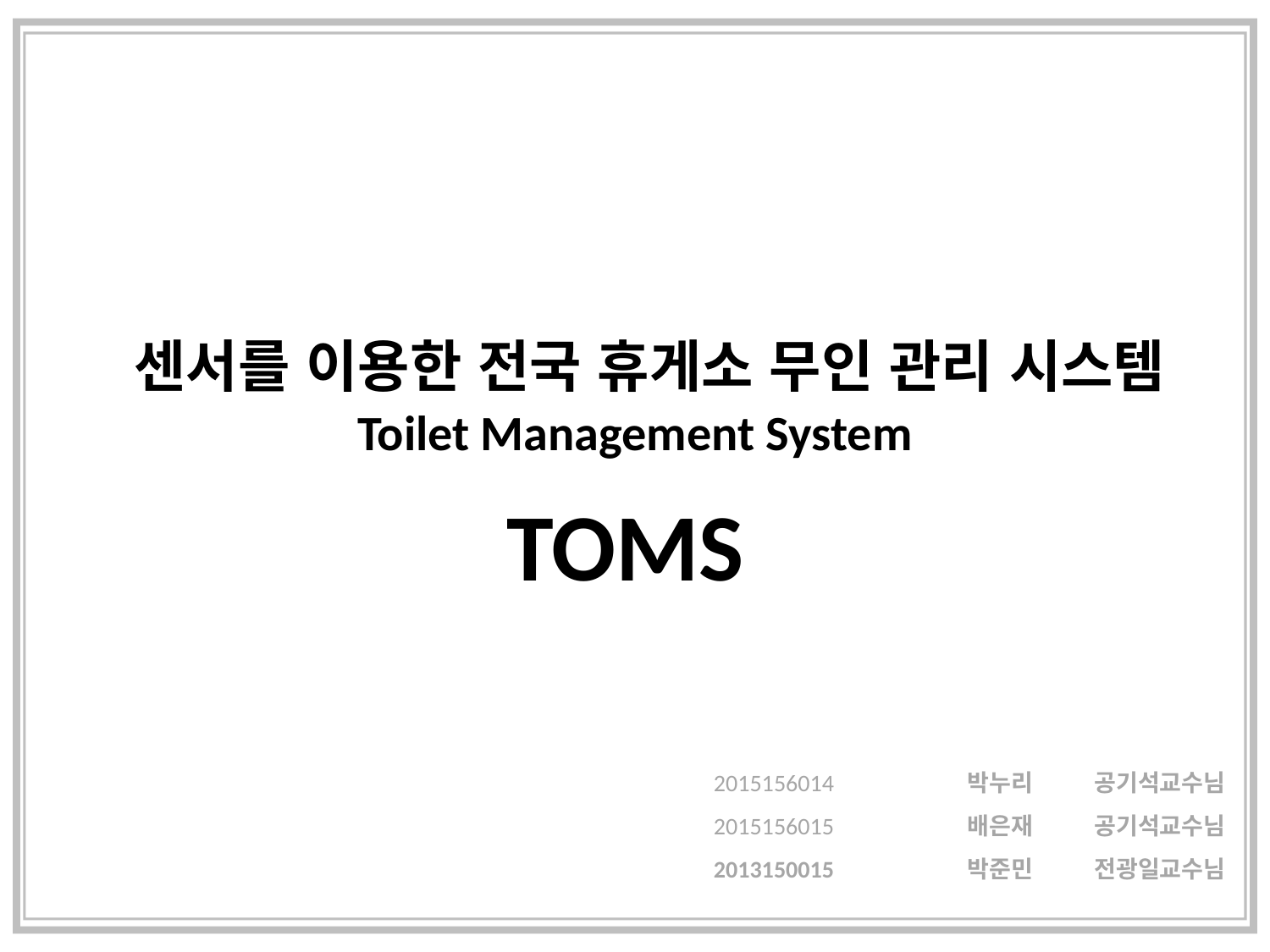

센서를 이용한 전국 휴게소 무인 관리 시스템
Toilet Management System
TOMS
2015156014		박누리 	공기석교수님
2015156015  	배은재 	공기석교수님
2013150015		박준민 	전광일교수님